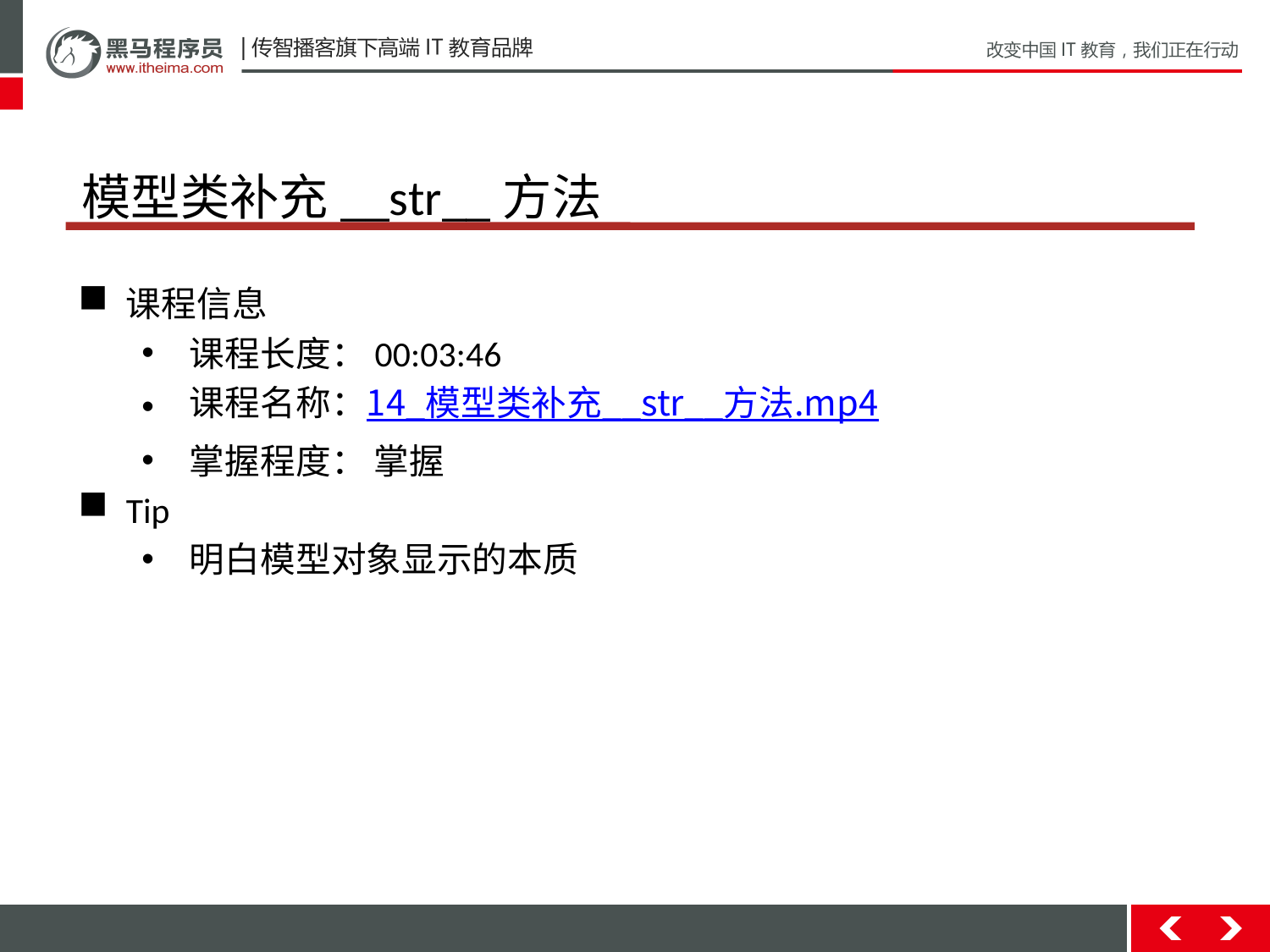

# 模型类补充__str__方法

课程信息
课程长度：00:03:46
课程名称：14_模型类补充__str__方法.mp4
掌握程度： 掌握
Tip
明白模型对象显示的本质